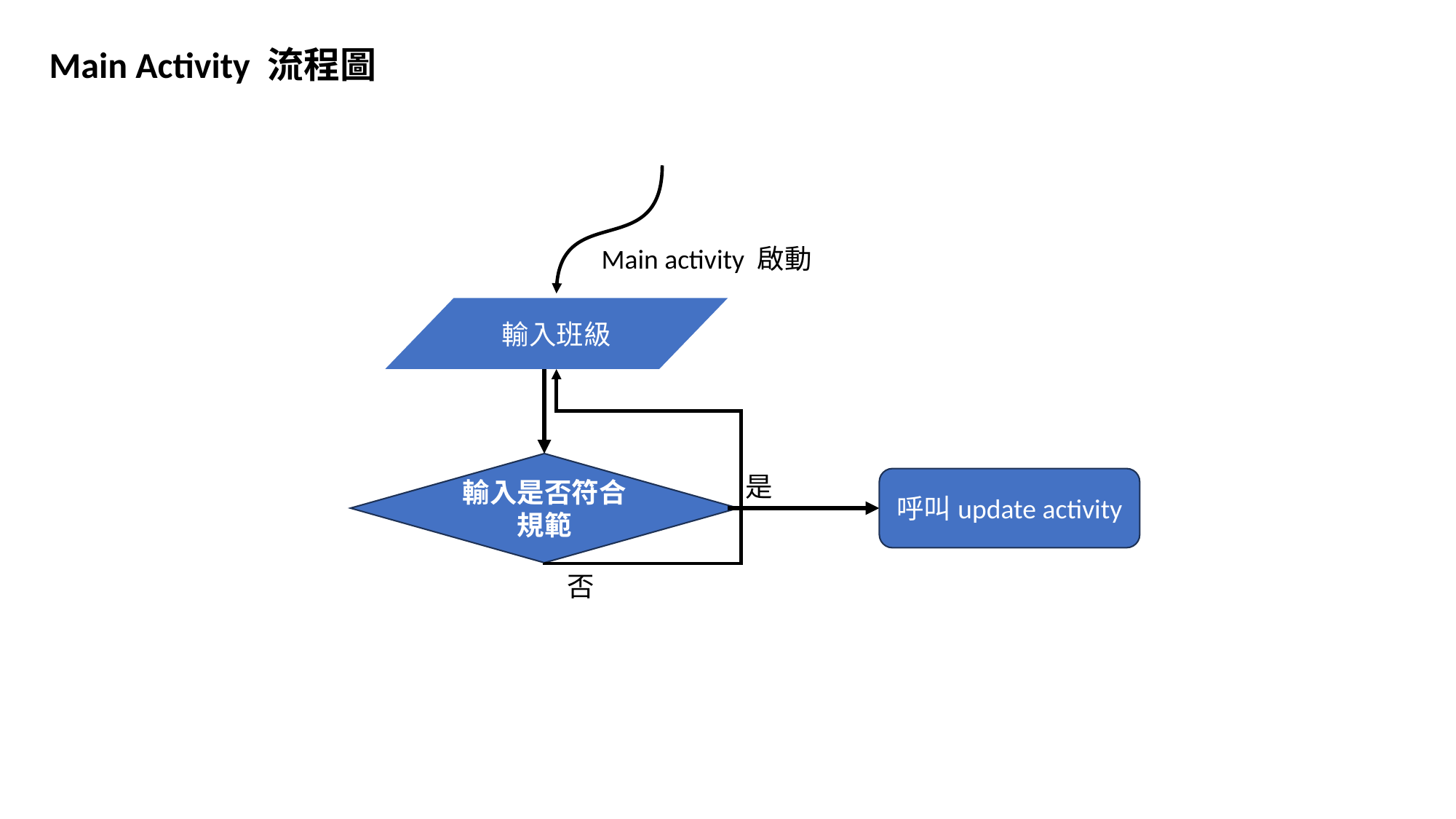

Main Activity 流程圖
Main activity 啟動
輸入班級
輸入是否符合規範
是
呼叫update activity
否